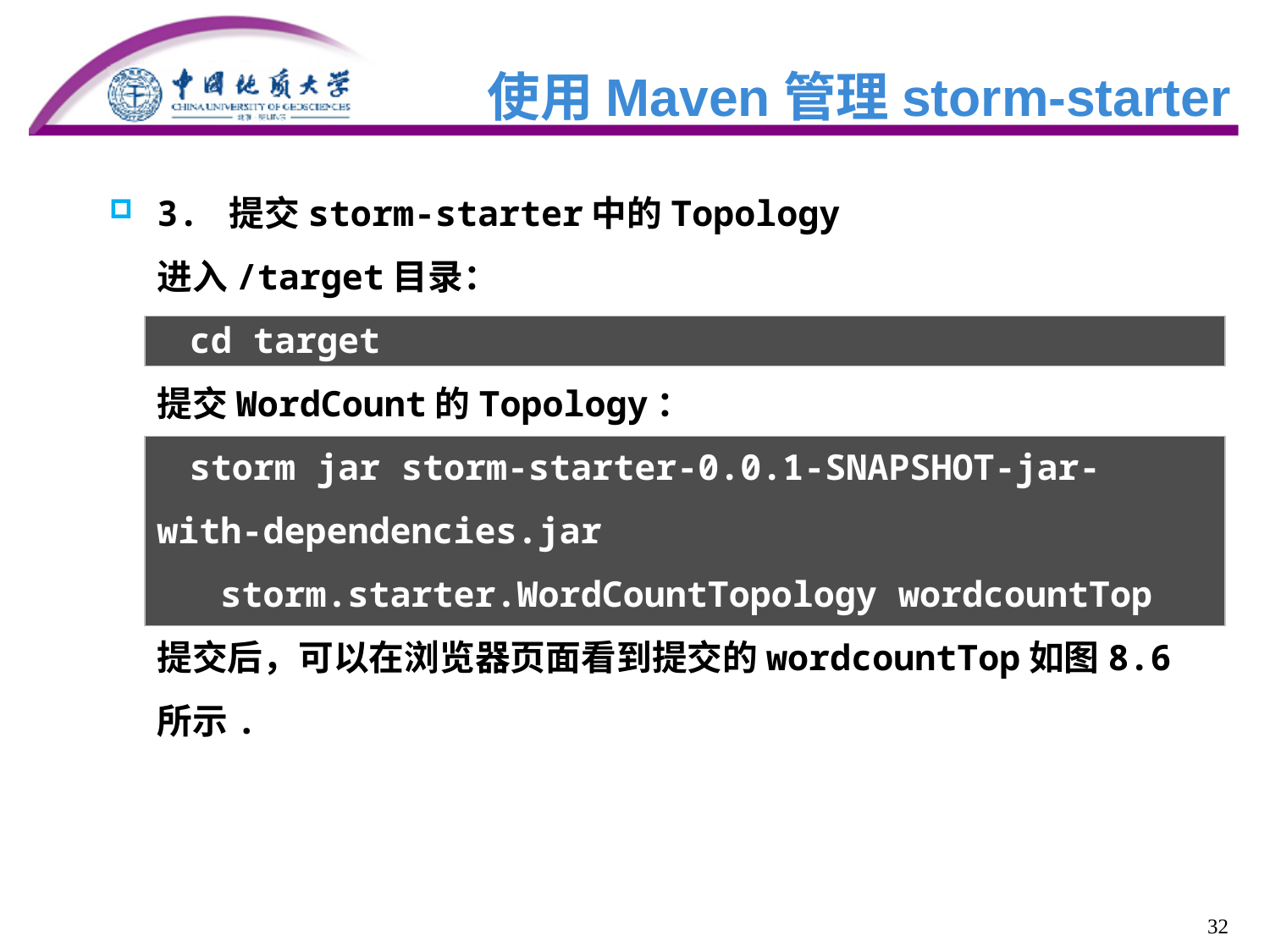

# 使用Maven管理storm-starter
3. 提交storm-starter中的Topology
进入/target目录：
   cd target
提交WordCount的Topology：
   storm jar storm-starter-0.0.1-SNAPSHOT-jar-with-dependencies.jar
   storm.starter.WordCountTopology wordcountTop
提交后，可以在浏览器页面看到提交的wordcountTop如图8.6所示.